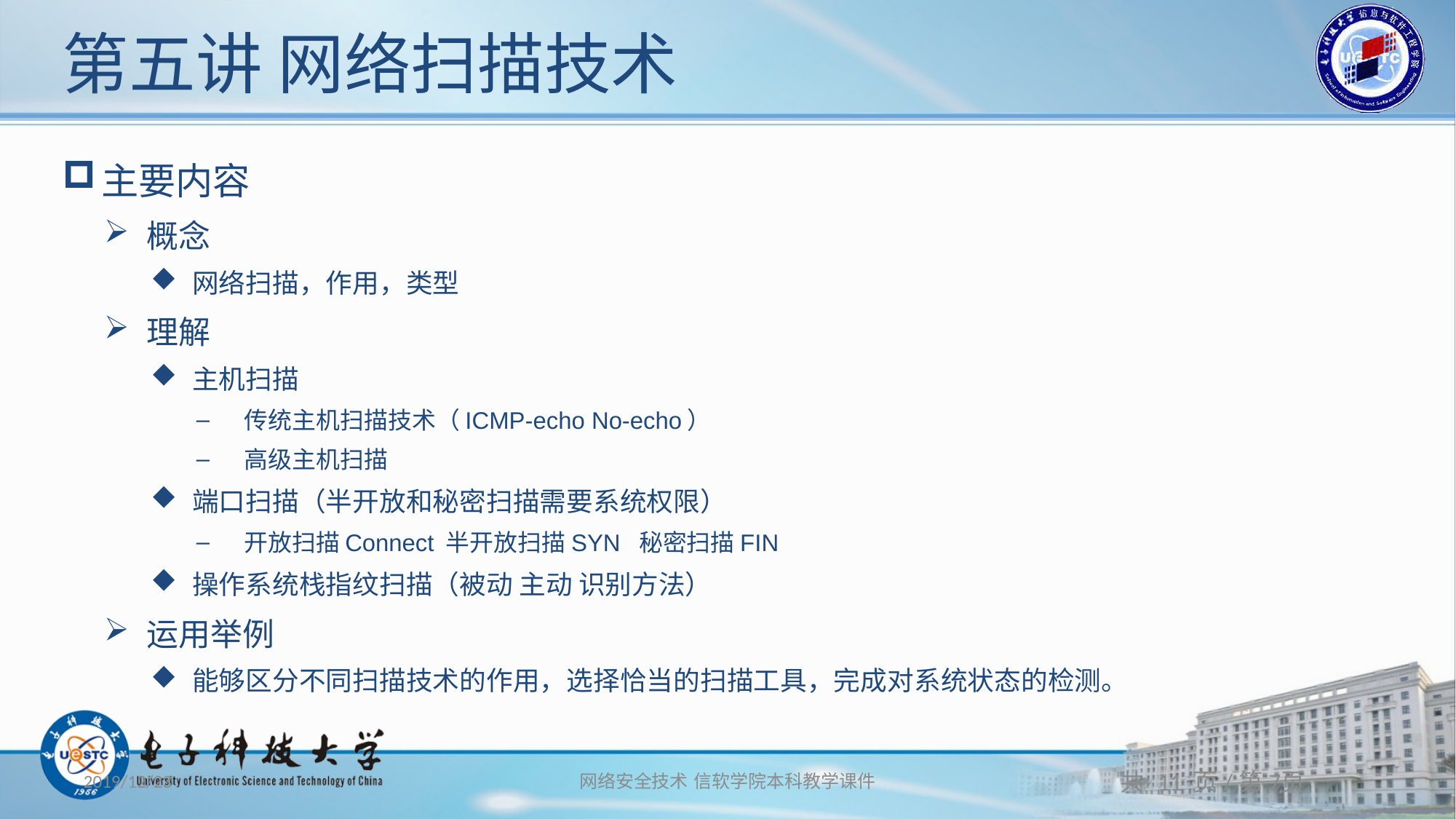

# 第五讲 网络扫描技术
主要内容
概念
网络扫描，作用，类型
理解
主机扫描
传统主机扫描技术（ICMP-echo No-echo）
高级主机扫描
端口扫描（半开放和秘密扫描需要系统权限）
开放扫描Connect 半开放扫描SYN  秘密扫描FIN
操作系统栈指纹扫描（被动 主动 识别方法）
运用举例
能够区分不同扫描技术的作用，选择恰当的扫描工具，完成对系统状态的检测。
2019/12/23
网络安全技术 信软学院本科教学课件
共 11 页/第7页